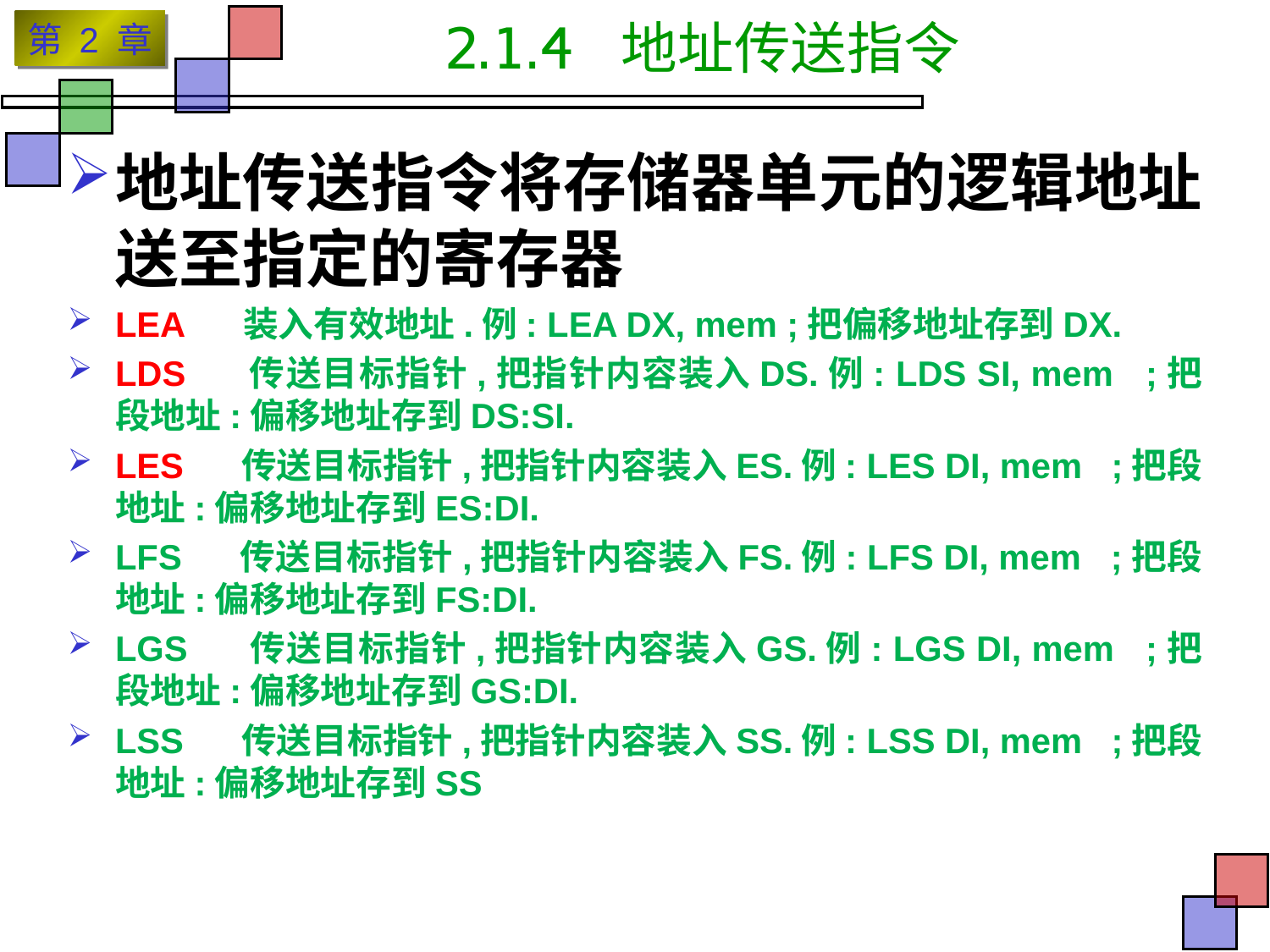

# 2.1.4  地址传送指令
地址传送指令将存储器单元的逻辑地址送至指定的寄存器
LEA     装入有效地址.例: LEA DX, mem ;把偏移地址存到DX.
LDS     传送目标指针,把指针内容装入DS.例: LDS SI, mem   ;把段地址:偏移地址存到DS:SI.
LES     传送目标指针,把指针内容装入ES.例: LES DI, mem   ;把段地址:偏移地址存到ES:DI.
LFS     传送目标指针,把指针内容装入FS.例: LFS DI, mem   ;把段地址:偏移地址存到FS:DI.
LGS     传送目标指针,把指针内容装入GS.例: LGS DI, mem   ;把段地址:偏移地址存到GS:DI.
LSS     传送目标指针,把指针内容装入SS.例: LSS DI, mem   ;把段地址:偏移地址存到SS